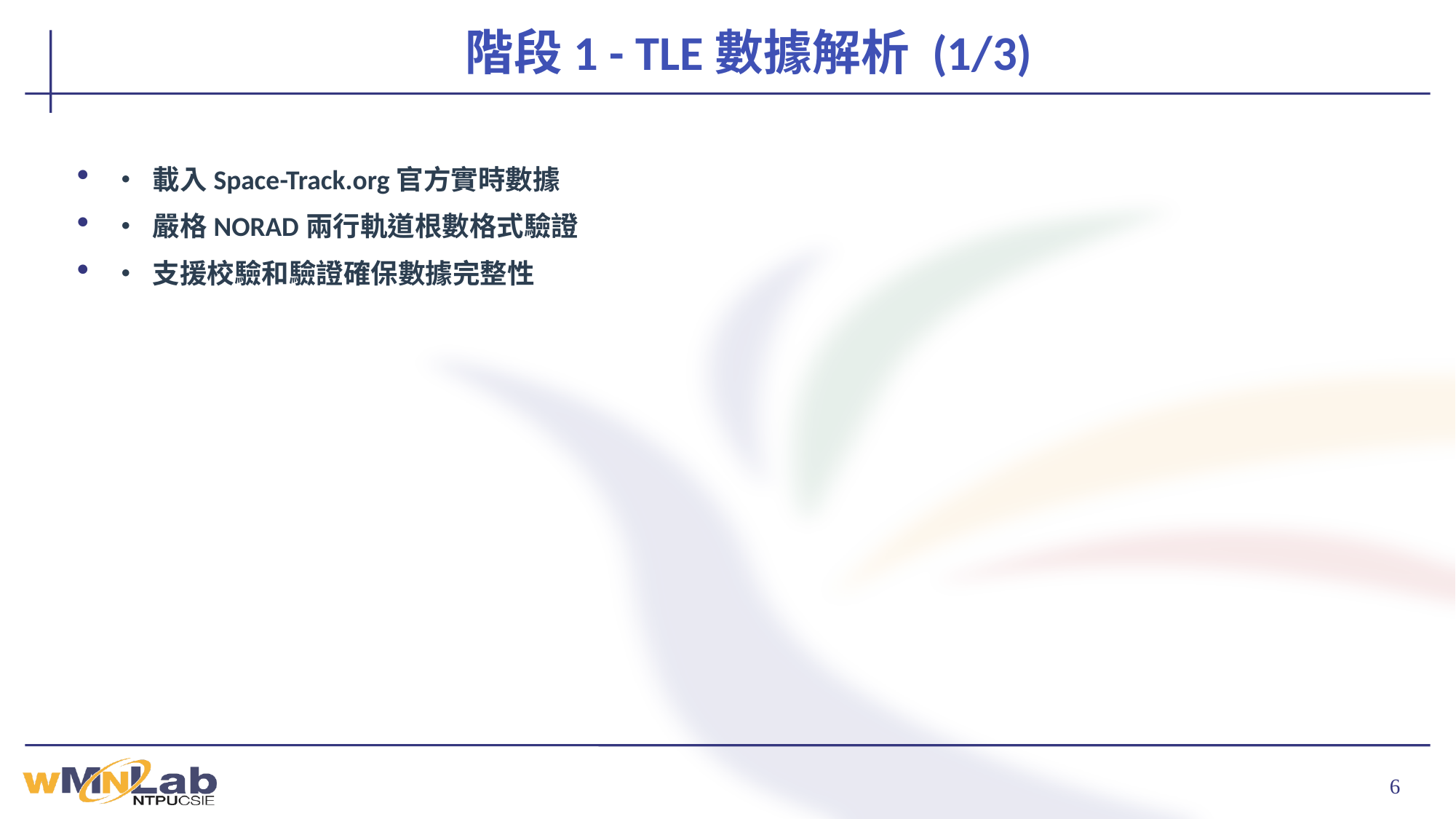

# 階段1 - TLE數據解析 (1/3)

• 載入Space-Track.org官方實時數據
• 嚴格NORAD兩行軌道根數格式驗證
• 支援校驗和驗證確保數據完整性